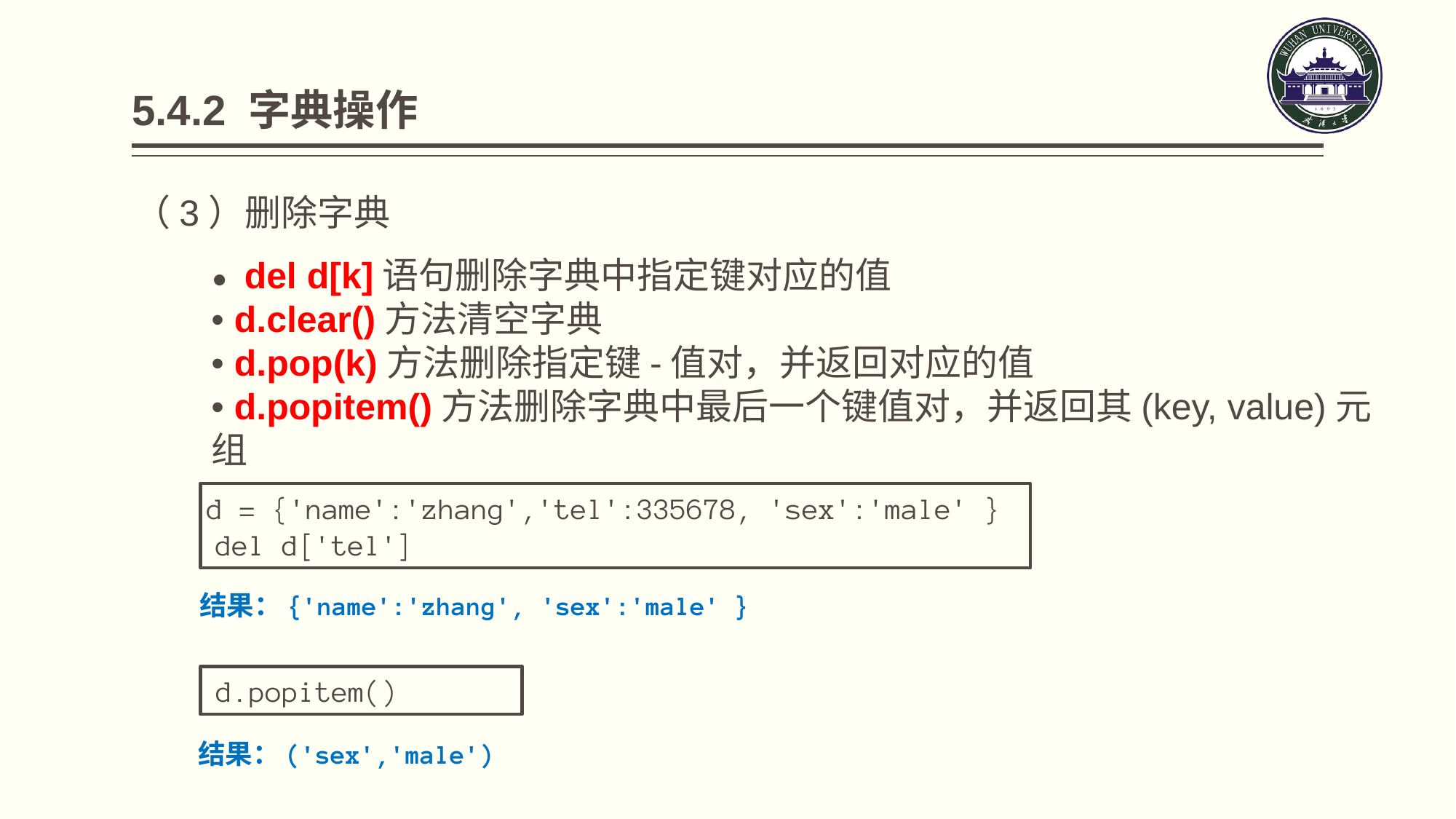

# 5.4.2 字典操作
（3）删除字典
• del d[k]语句删除字典中指定键对应的值
• d.clear()方法清空字典
• d.pop(k)方法删除指定键-值对，并返回对应的值
• d.popitem()方法删除字典中最后一个键值对，并返回其(key, value)元组
 d = {'name':'zhang','tel':335678, 'sex':'male' }
 del d['tel']

结果：{'name':'zhang', 'sex':'male' }
 d.popitem()

结果：('sex','male')